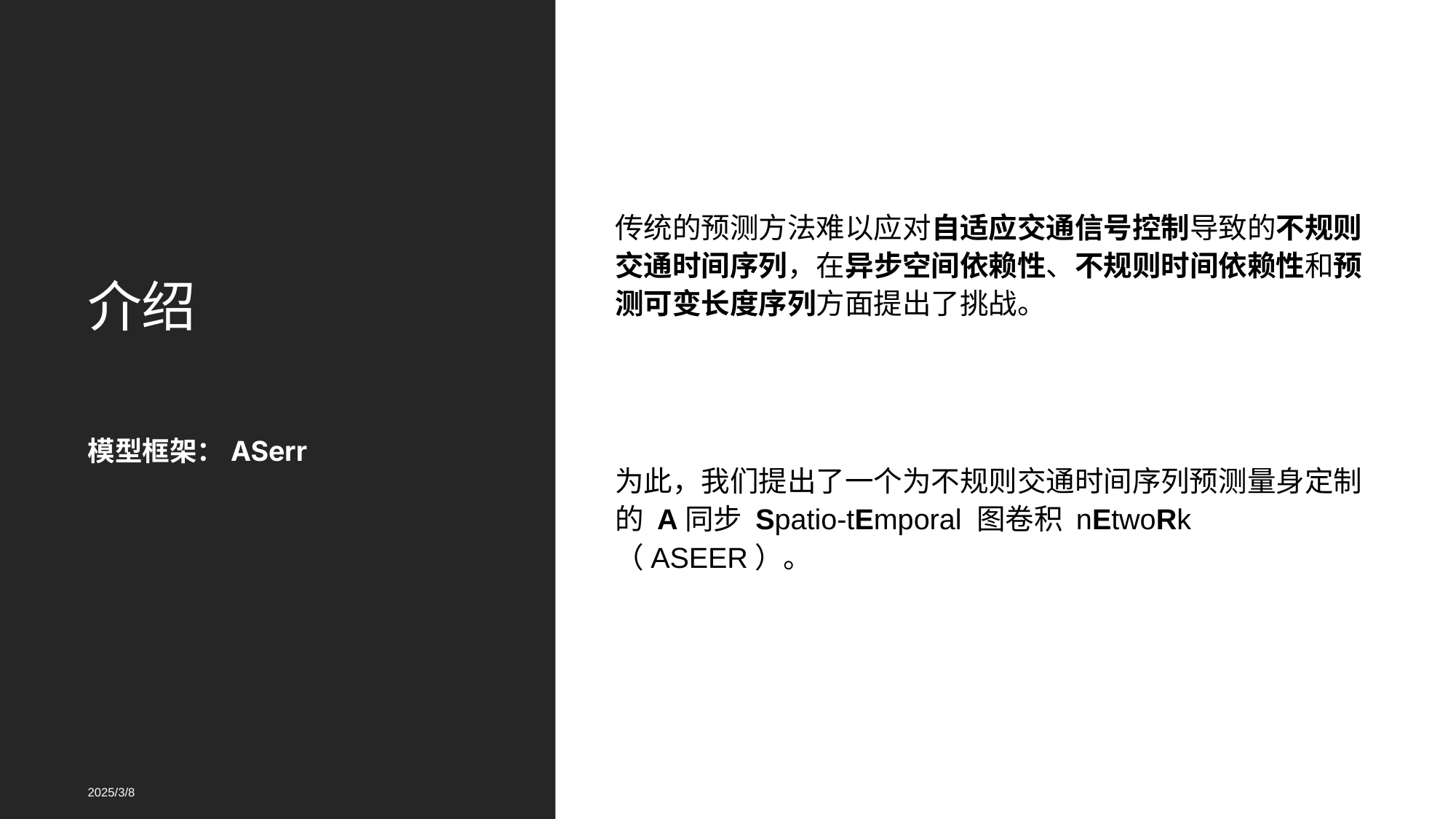

# 介绍
传统的预测方法难以应对自适应交通信号控制导致的不规则交通时间序列，在异步空间依赖性、不规则时间依赖性和预测可变长度序列方面提出了挑战。

为此，我们提出了一个为不规则交通时间序列预测量身定制的 A同步 Spatio-tEmporal 图卷积 nEtwoRk （ASeer）。

模型框架：ASerr

2025/3/8